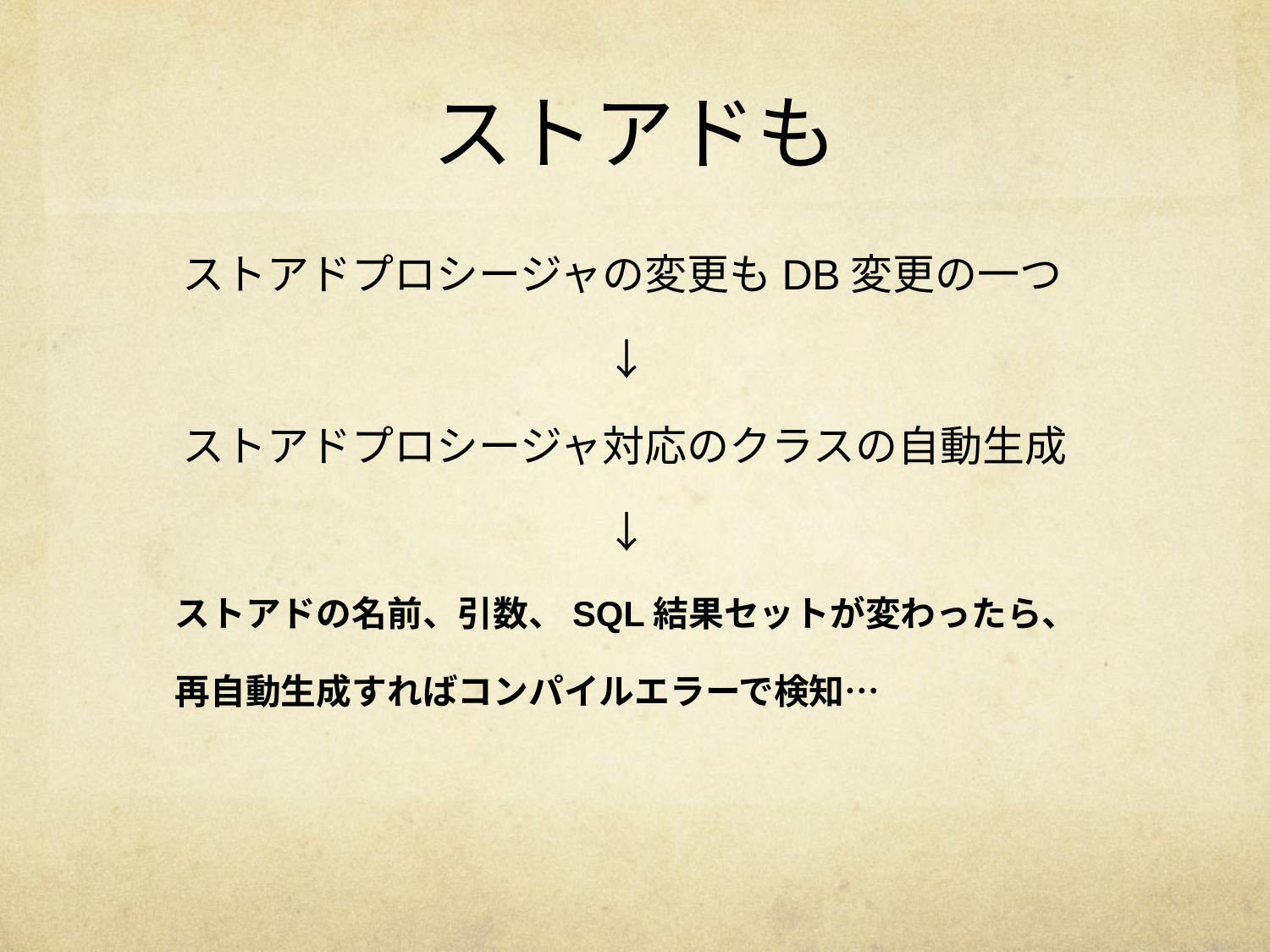

# ストアドも
　ストアドプロシージャの変更もDB変更の一つ
　　　　　　　　　　　↓
　ストアドプロシージャ対応のクラスの自動生成
　　　　　　　　　　　↓
　ストアドの名前、引数、SQL結果セットが変わったら、
　再自動生成すればコンパイルエラーで検知…